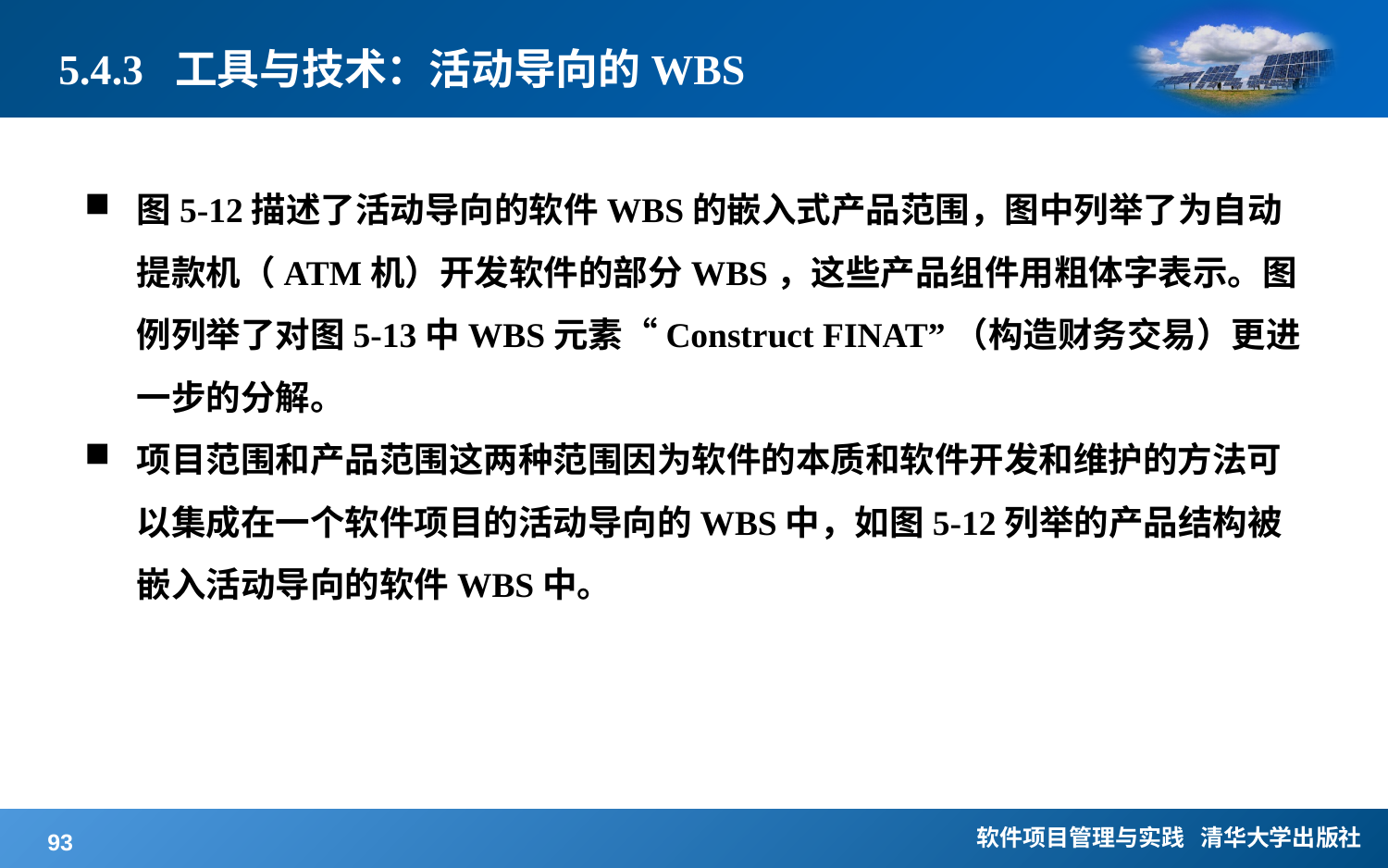

# 5.4.3  工具与技术：活动导向的WBS
图5-12描述了活动导向的软件WBS的嵌入式产品范围，图中列举了为自动提款机（ATM机）开发软件的部分WBS，这些产品组件用粗体字表示。图例列举了对图5-13中WBS元素“Construct FINAT”（构造财务交易）更进一步的分解。
项目范围和产品范围这两种范围因为软件的本质和软件开发和维护的方法可以集成在一个软件项目的活动导向的WBS中，如图5-12列举的产品结构被嵌入活动导向的软件WBS中。